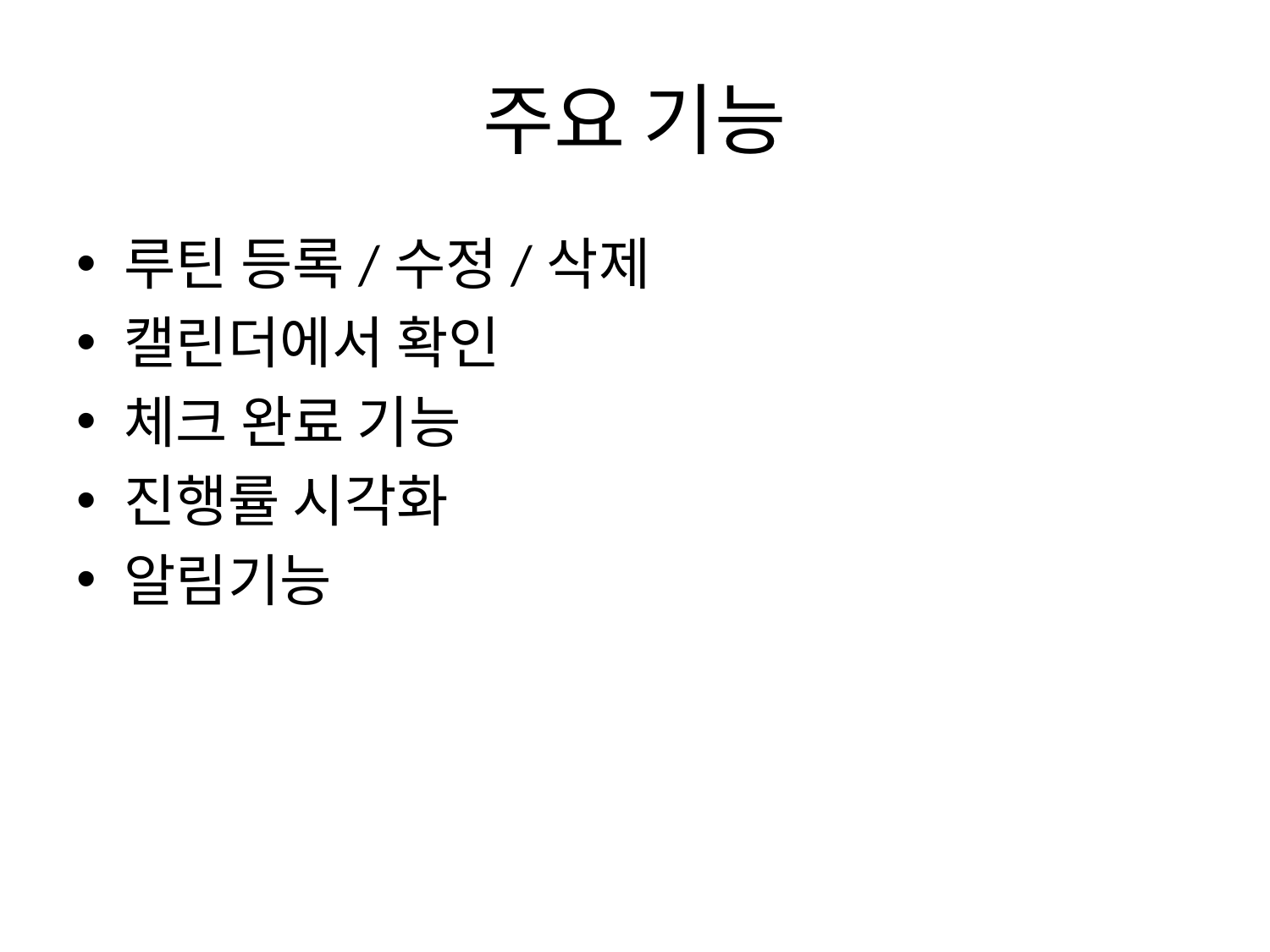

# 주요 기능
루틴 등록/수정/삭제
캘린더에서 확인
체크 완료 기능
진행률 시각화
알림기능